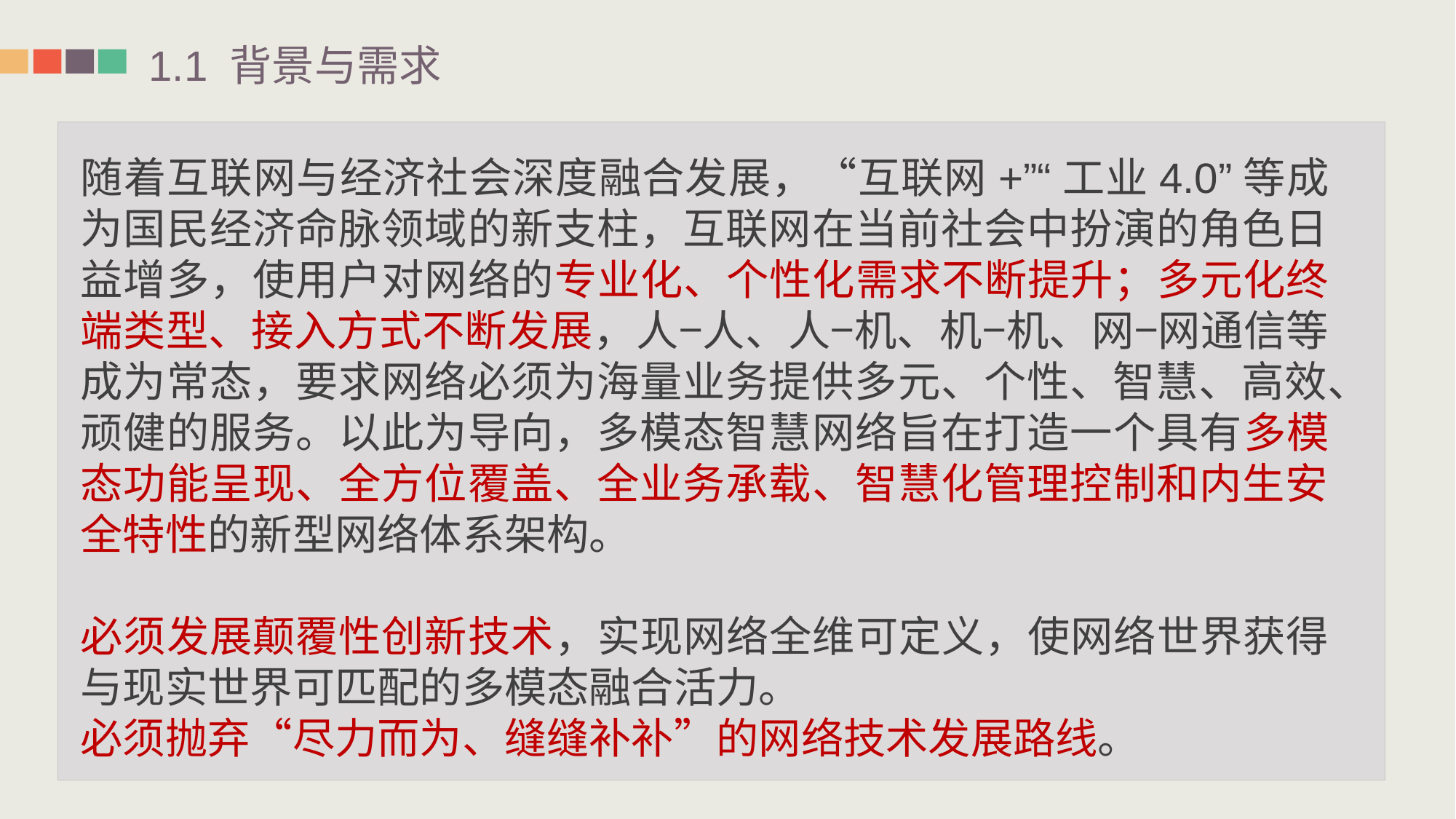

1.1 背景与需求

随着互联网与经济社会深度融合发展，“互联网+”“工业4.0”等成为国民经济命脉领域的新支柱，互联网在当前社会中扮演的角色日益增多，使用户对网络的专业化、个性化需求不断提升；多元化终端类型、接入方式不断发展，人−人、人−机、机−机、网−网通信等成为常态，要求网络必须为海量业务提供多元、个性、智慧、高效、顽健的服务。以此为导向，多模态智慧网络旨在打造一个具有多模态功能呈现、全方位覆盖、全业务承载、智慧化管理控制和内生安全特性的新型网络体系架构。

必须发展颠覆性创新技术，实现网络全维可定义，使网络世界获得与现实世界可匹配的多模态融合活力。
必须抛弃“尽力而为、缝缝补补”的网络技术发展路线。